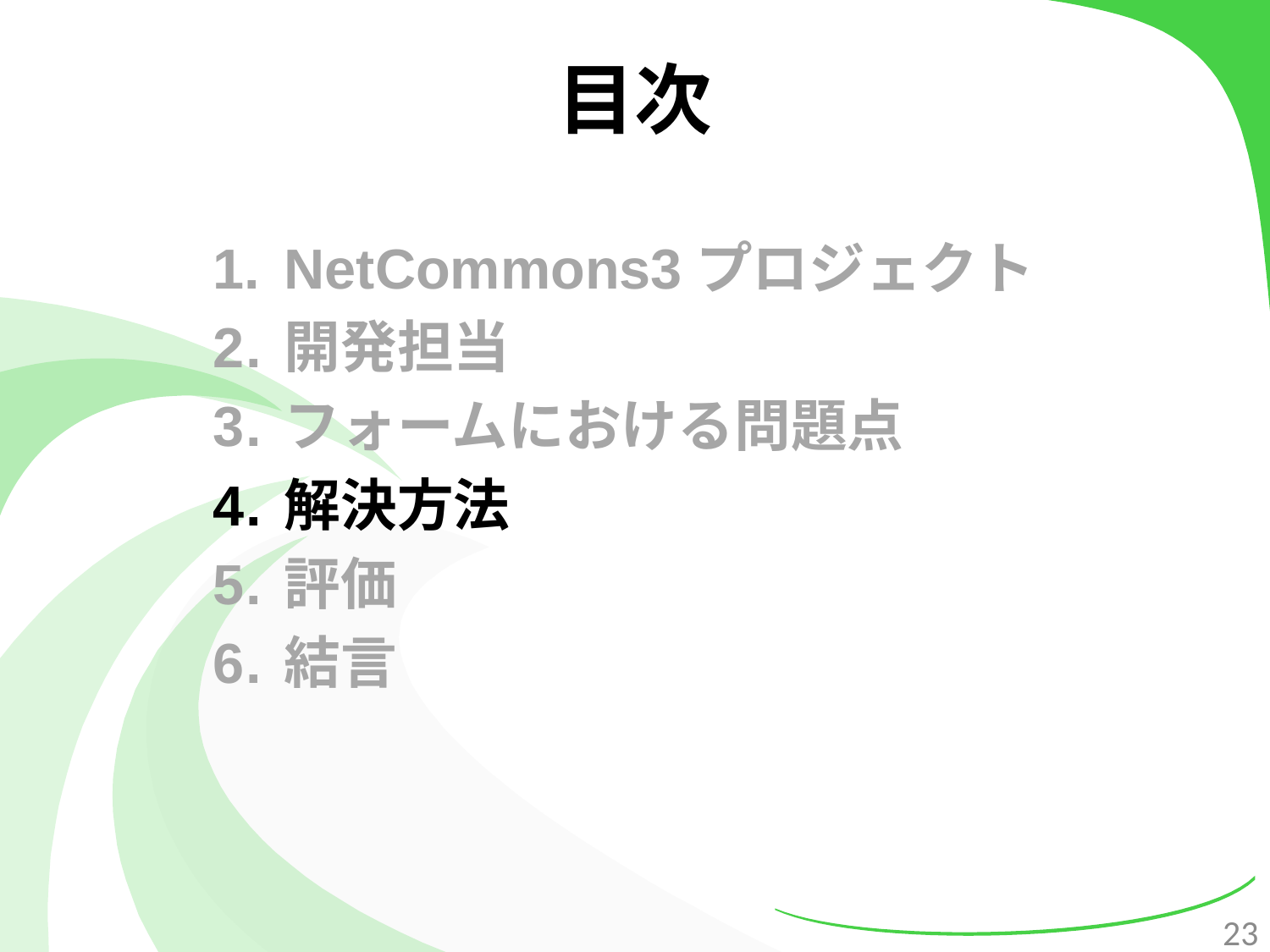

# 目次
NetCommons3プロジェクト
開発担当
フォームにおける問題点
解決方法
評価
結言
23